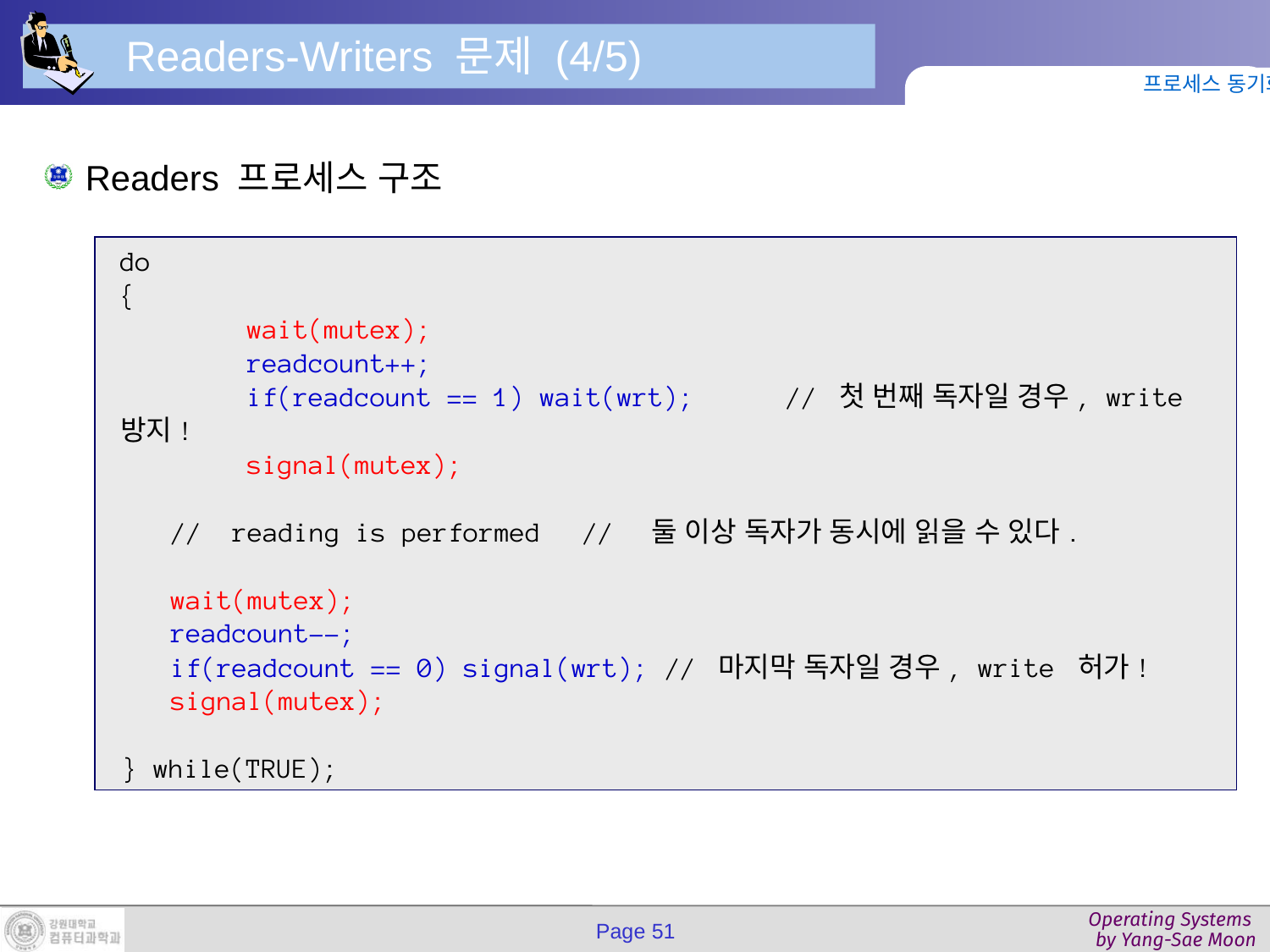

Readers-Writers 문제 (4/5)
프로세스 동기화
Readers 프로세스 구조
do
{
	wait(mutex);
	readcount++;
	if(readcount == 1) wait(wrt);	  // 첫 번째 독자일 경우, write 방지!
	signal(mutex);

	//  reading is performed	  //  둘 이상 독자가 동시에 읽을 수 있다.

	wait(mutex);
	readcount--;
	if(readcount == 0) signal(wrt); // 마지막 독자일 경우, write 허가!
	signal(mutex);

 } while(TRUE);
Page 51